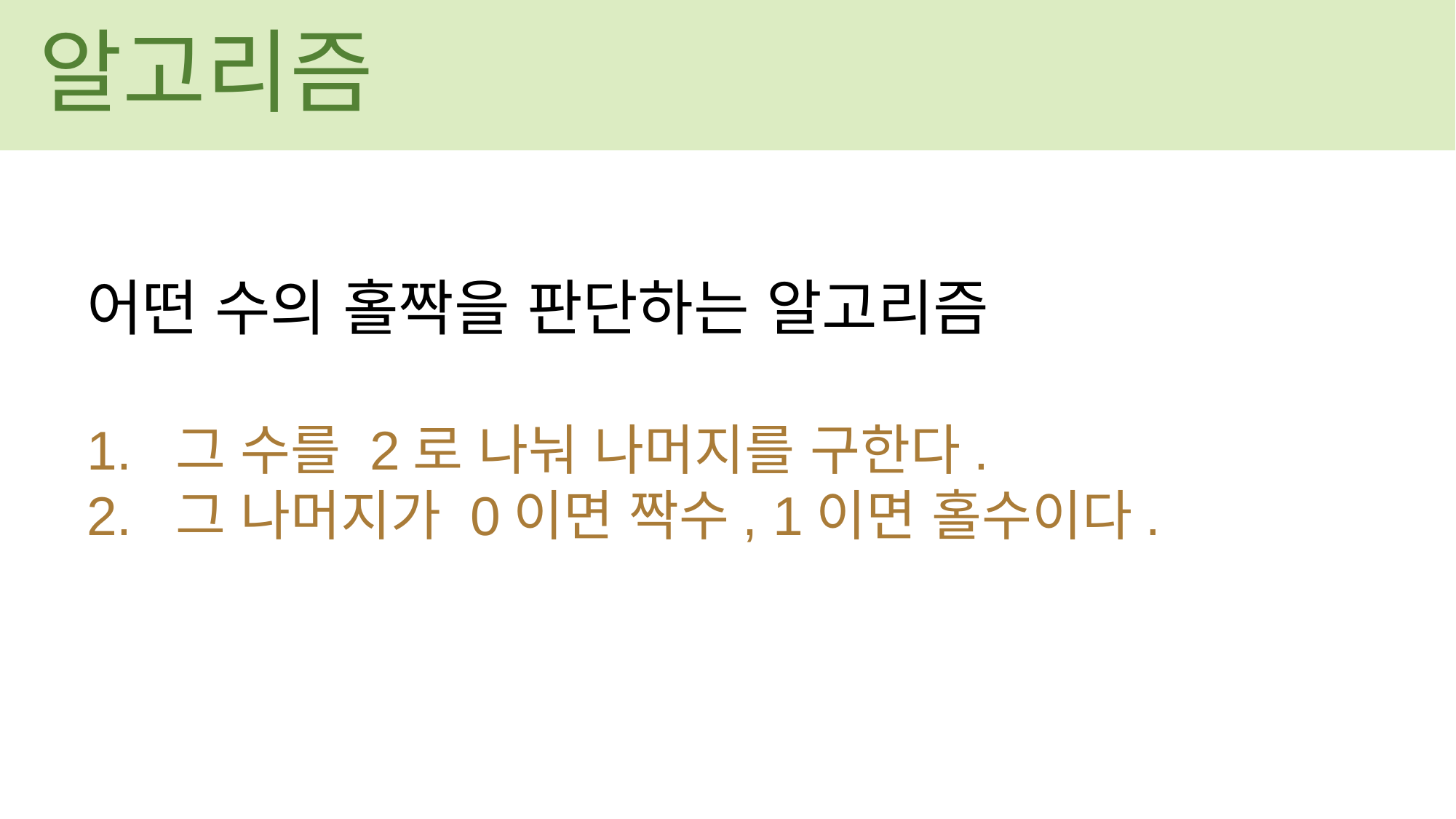

알고리즘
어떤 수의 홀짝을 판단하는 알고리즘

그 수를 2로 나눠 나머지를 구한다.
그 나머지가 0이면 짝수, 1이면 홀수이다.